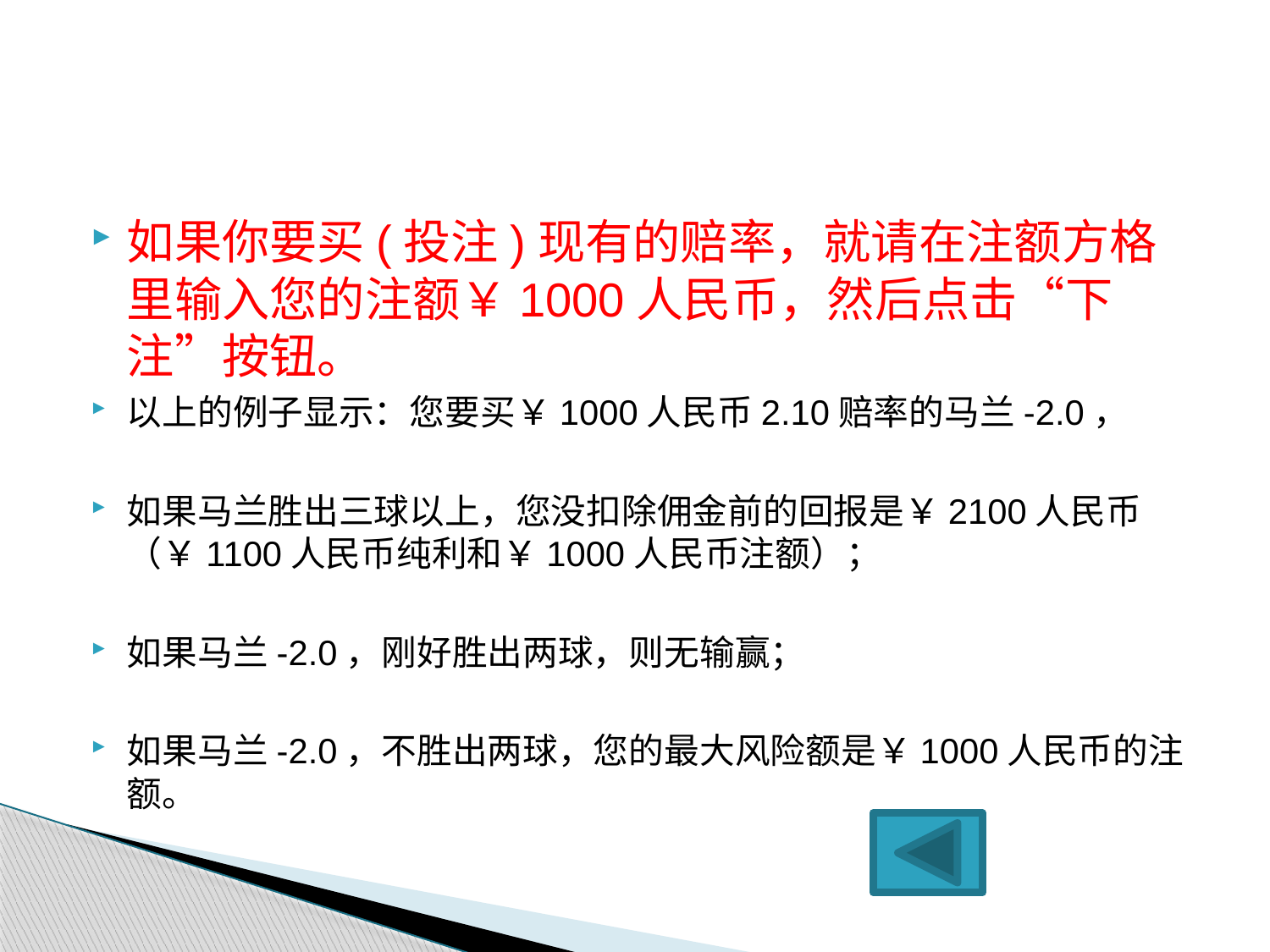

#
如果你要买(投注)现有的赔率，就请在注额方格里输入您的注额￥1000人民币，然后点击“下注”按钮。
以上的例子显示：您要买￥1000人民币2.10赔率的马兰-2.0，

如果马兰胜出三球以上，您没扣除佣金前的回报是￥2100人民币（￥1100人民币纯利和￥1000人民币注额）；

如果马兰-2.0，刚好胜出两球，则无输赢；

如果马兰-2.0，不胜出两球，您的最大风险额是￥1000人民币的注额。